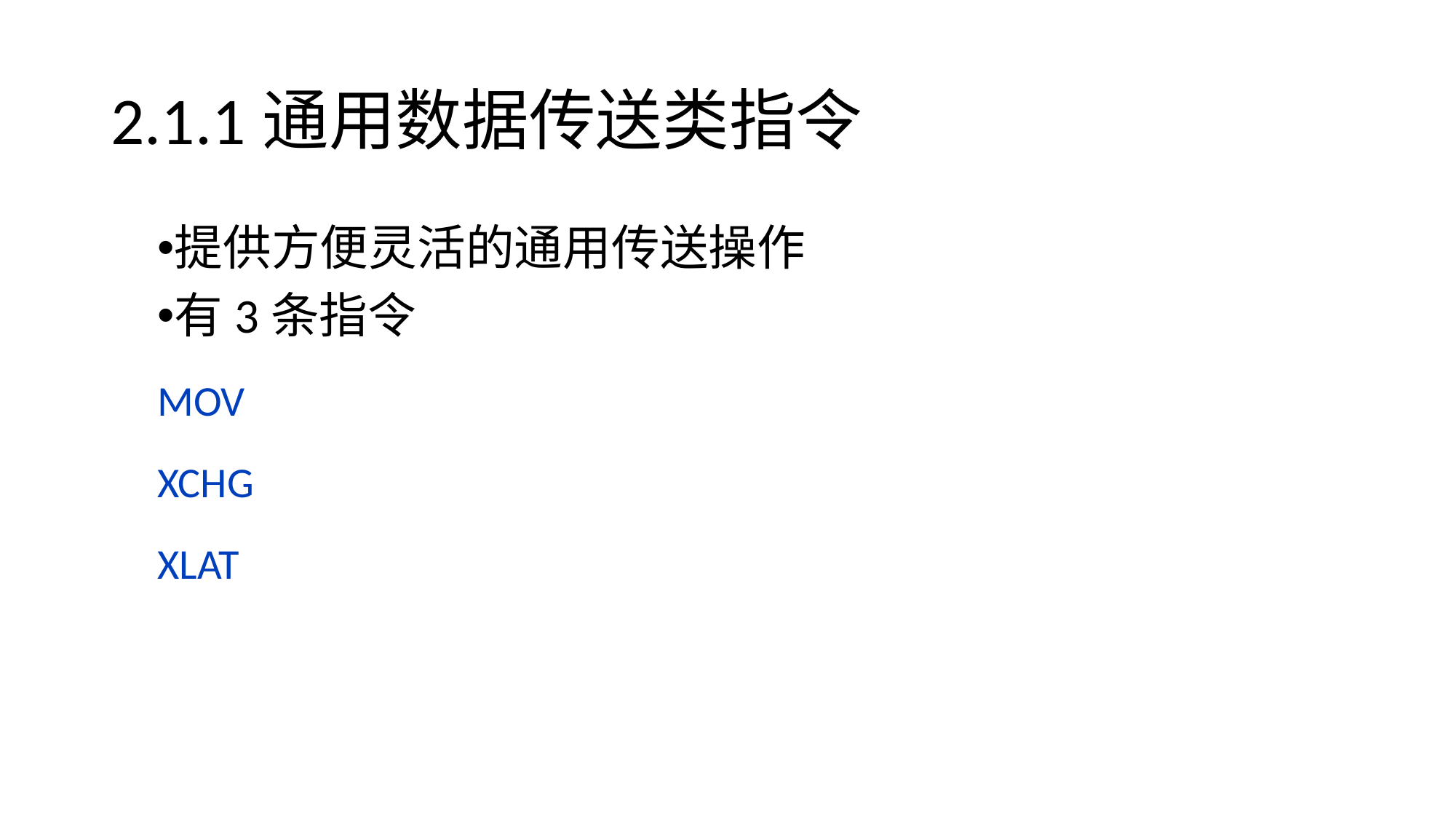

# 2.1.1通用数据传送类指令
提供方便灵活的通用传送操作
有3条指令
MOV
XCHG
XLAT